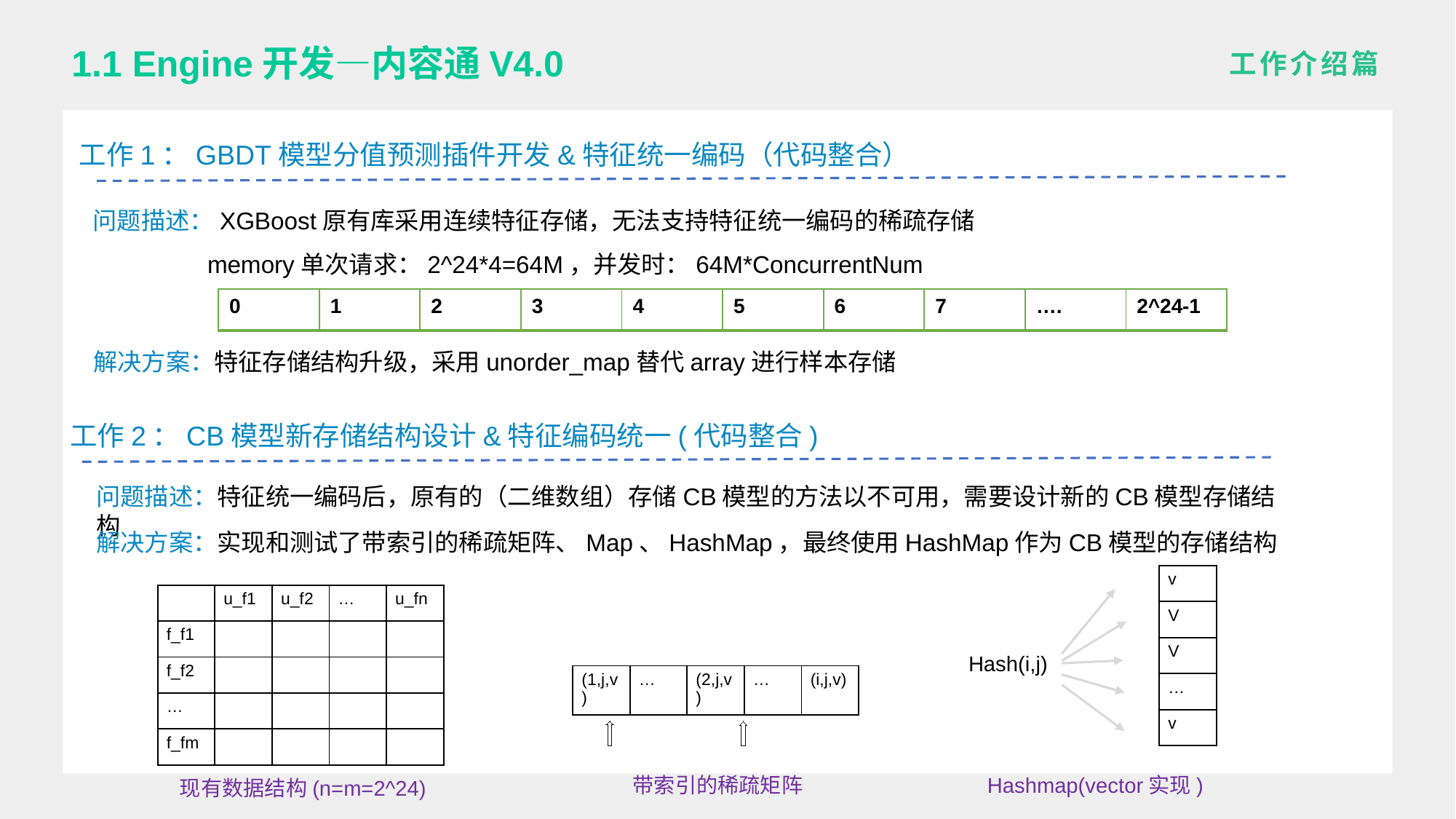

# 1.1 Engine开发—内容通V4.0
工作介绍篇
工作1：GBDT模型分值预测插件开发&特征统一编码（代码整合）
问题描述：XGBoost原有库采用连续特征存储，无法支持特征统一编码的稀疏存储
                 memory单次请求：2^24*4=64M，并发时：64M*ConcurrentNum
| 0 | 1 | 2 | 3 | 4 | 5 | 6 | 7 | …. | 2^24-1 |
| --- | --- | --- | --- | --- | --- | --- | --- | --- | --- |
解决方案：特征存储结构升级，采用unorder_map替代array进行样本存储
工作2：CB模型新存储结构设计&特征编码统一(代码整合)
问题描述：特征统一编码后，原有的（二维数组）存储CB模型的方法以不可用，需要设计新的CB模型存储结构
解决方案：实现和测试了带索引的稀疏矩阵、Map、HashMap，最终使用HashMap作为CB模型的存储结构
| v |
| --- |
| V |
| V |
| … |
| v |
|  | u\_f1 | u\_f2 | … | u\_fn |
| --- | --- | --- | --- | --- |
| f\_f1 |  |  |  |  |
| f\_f2 |  |  |  |  |
| … |  |  |  |  |
| f\_fm |  |  |  |  |
Hash(i,j)
| (1,j,v) | … | (2,j,v) | … | (i,j,v) |
| --- | --- | --- | --- | --- |

Hashmap(vector实现)
带索引的稀疏矩阵
现有数据结构(n=m=2^24)